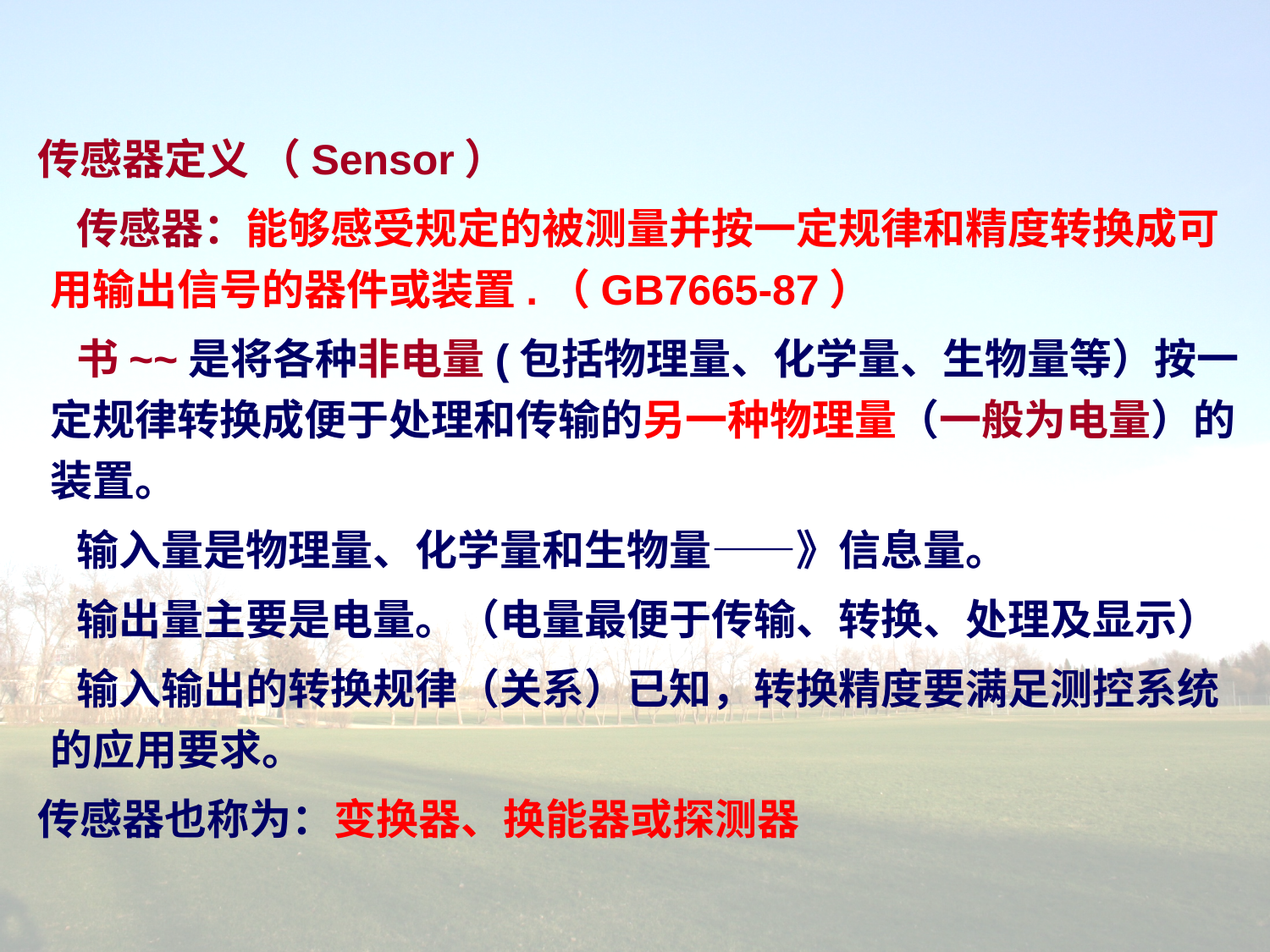

传感器定义 （Sensor）
   传感器：能够感受规定的被测量并按一定规律和精度转换成可用输出信号的器件或装置.（GB7665-87）
   书~~是将各种非电量(包括物理量、化学量、生物量等）按一定规律转换成便于处理和传输的另一种物理量（一般为电量）的装置。
   输入量是物理量、化学量和生物量——》信息量。
   输出量主要是电量。（电量最便于传输、转换、处理及显示）
   输入输出的转换规律（关系）已知，转换精度要满足测控系统的应用要求。
传感器也称为：变换器、换能器或探测器